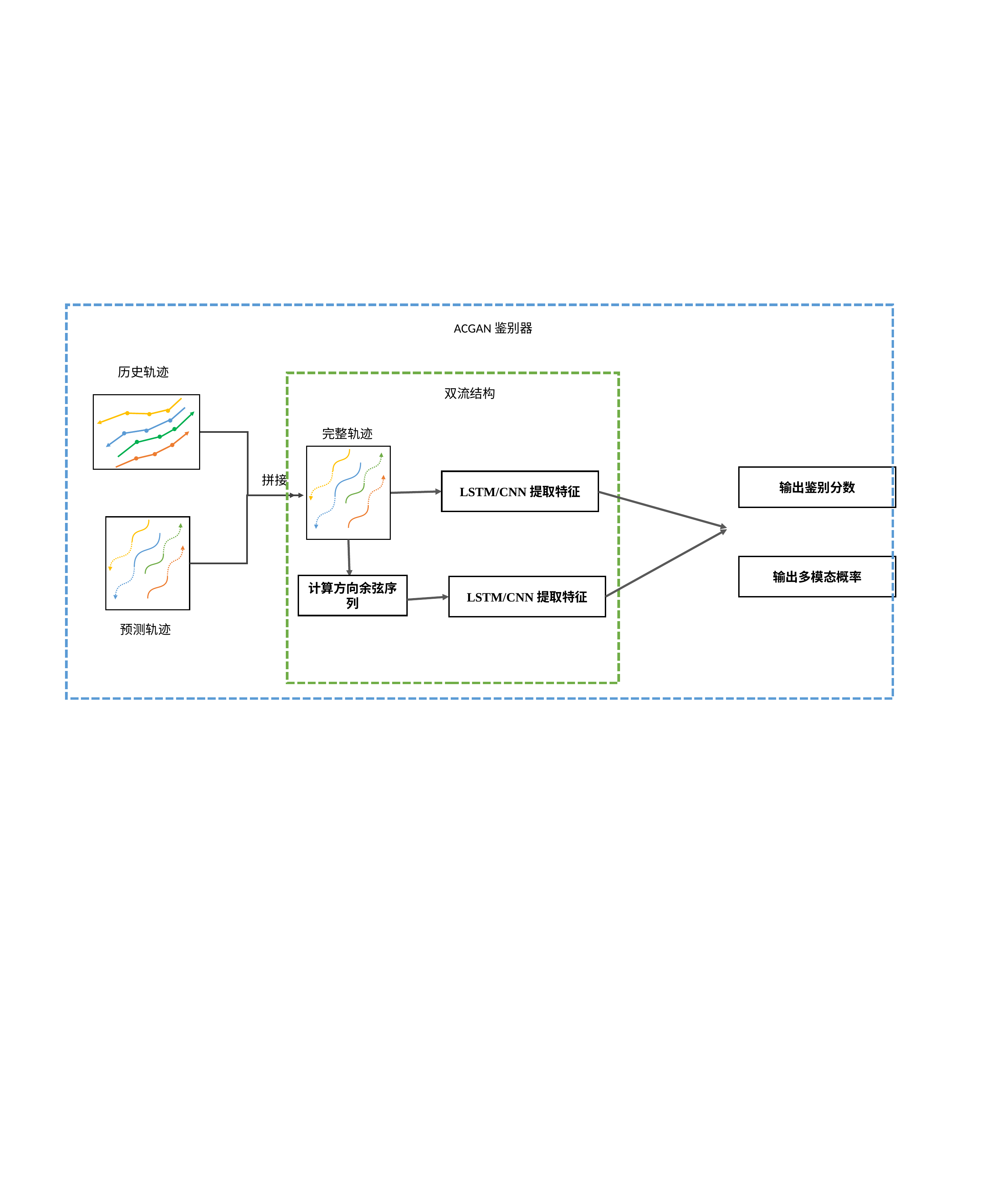

ACGAN鉴别器
历史轨迹

双流结构

完整轨迹

输出鉴别分数
拼接
LSTM/CNN提取特征

输出多模态概率
计算方向余弦序列
LSTM/CNN提取特征
预测轨迹